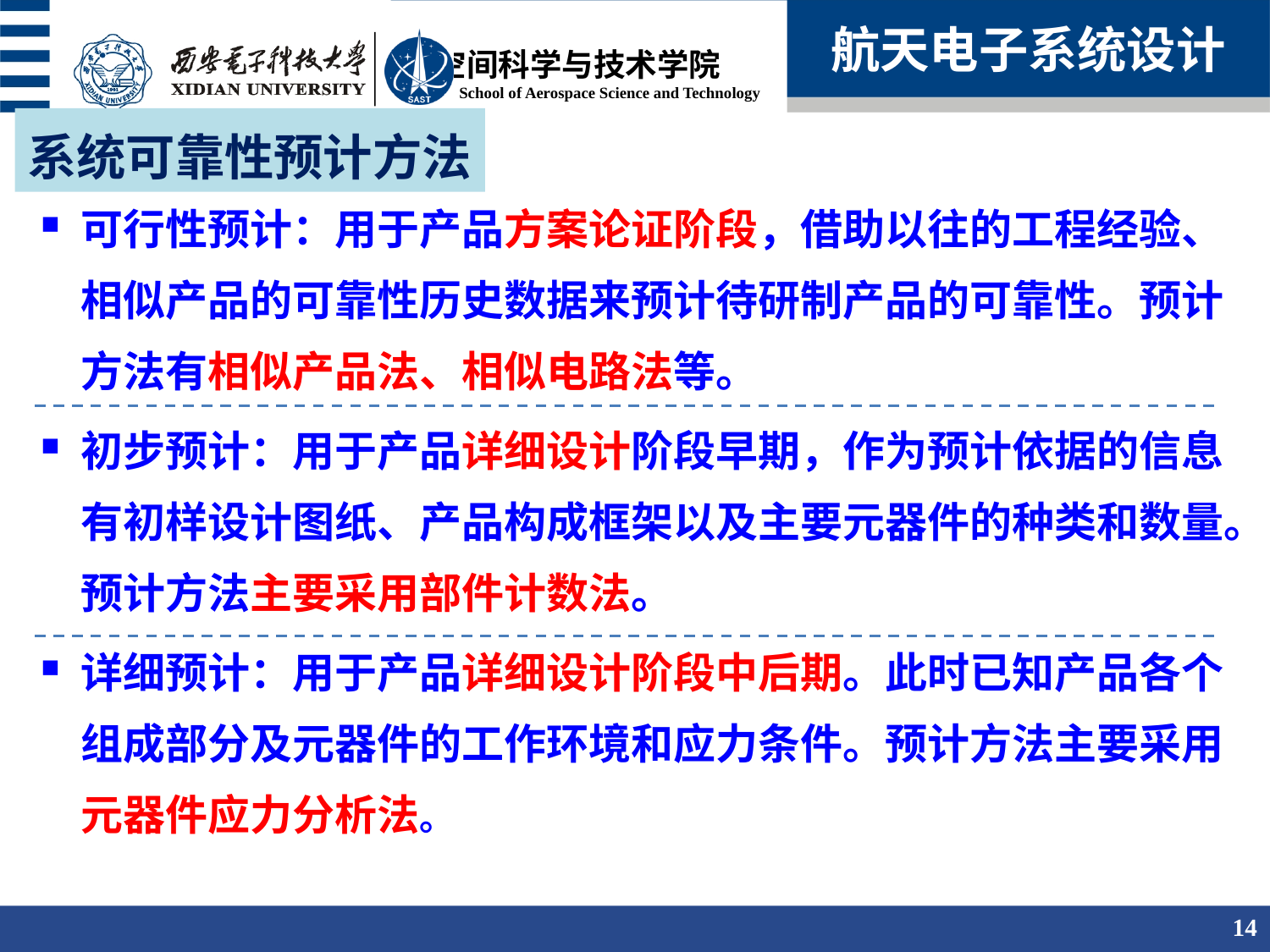

航天电子系统设计
系统可靠性预计方法
可行性预计：用于产品方案论证阶段，借助以往的工程经验、相似产品的可靠性历史数据来预计待研制产品的可靠性。预计方法有相似产品法、相似电路法等。
初步预计：用于产品详细设计阶段早期，作为预计依据的信息有初样设计图纸、产品构成框架以及主要元器件的种类和数量。预计方法主要采用部件计数法。
详细预计：用于产品详细设计阶段中后期。此时已知产品各个组成部分及元器件的工作环境和应力条件。预计方法主要采用元器件应力分析法。